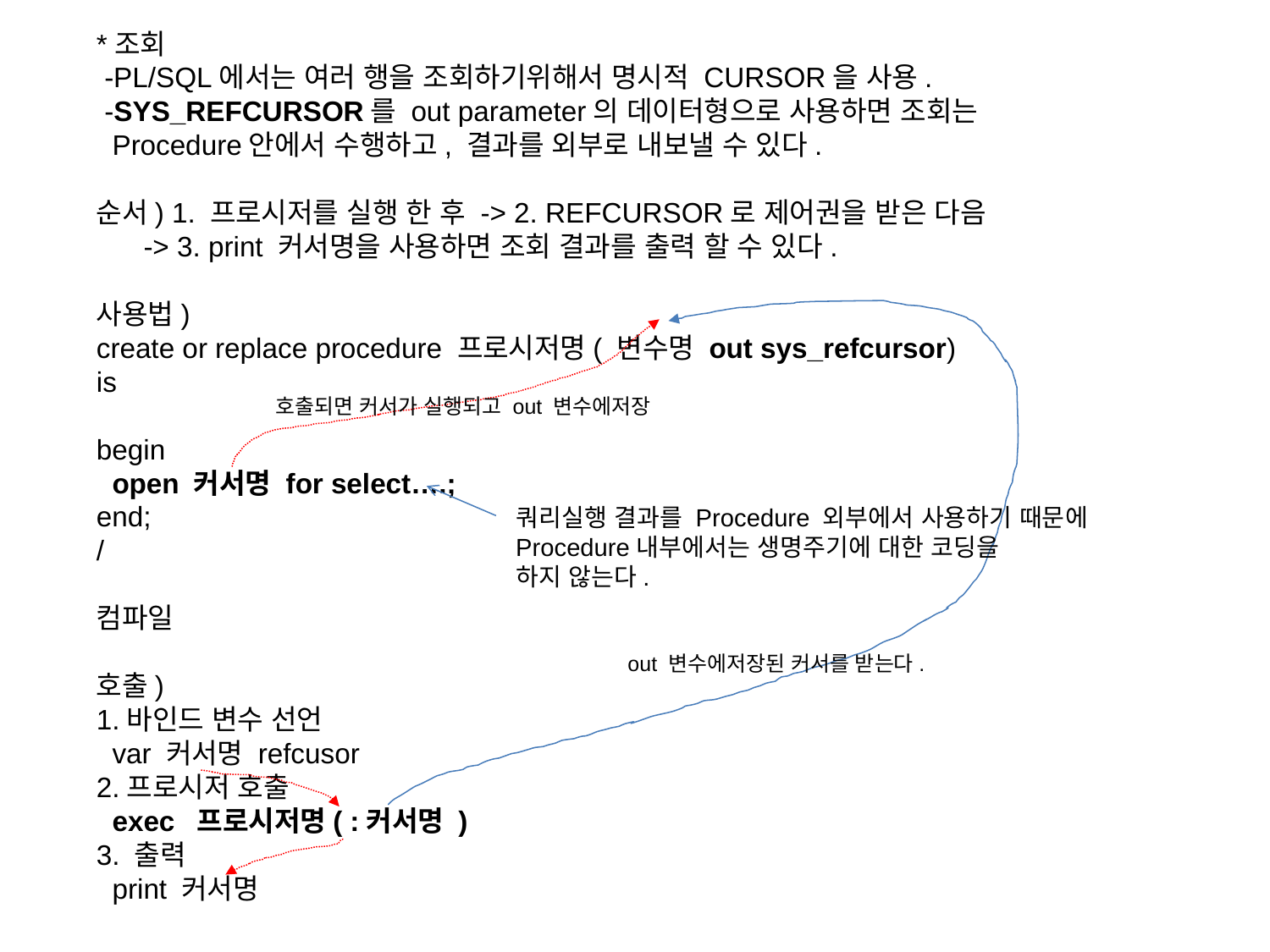

*조회
 -PL/SQL에서는 여러 행을 조회하기위해서 명시적 CURSOR을 사용.
 -SYS_REFCURSOR를 out parameter의 데이터형으로 사용하면 조회는
  Procedure안에서 수행하고, 결과를 외부로 내보낼 수 있다.

순서) 1. 프로시저를 실행 한 후 -> 2. REFCURSOR로 제어권을 받은 다음
      -> 3. print 커서명을 사용하면 조회 결과를 출력 할 수 있다.

사용법)
create or replace procedure 프로시저명( 변수명 out sys_refcursor)
is

begin
  open 커서명 for select….;
end;
/

컴파일

호출)
1.바인드 변수 선언
  var 커서명 refcusor
2.프로시저 호출
  exec  프로시저명( :커서명 )
3. 출력
  print 커서명

호출되면 커서가 실행되고 out 변수에저장
쿼리실행 결과를 Procedure 외부에서 사용하기 때문에
Procedure내부에서는 생명주기에 대한 코딩을
하지 않는다.
out 변수에저장된 커서를 받는다.